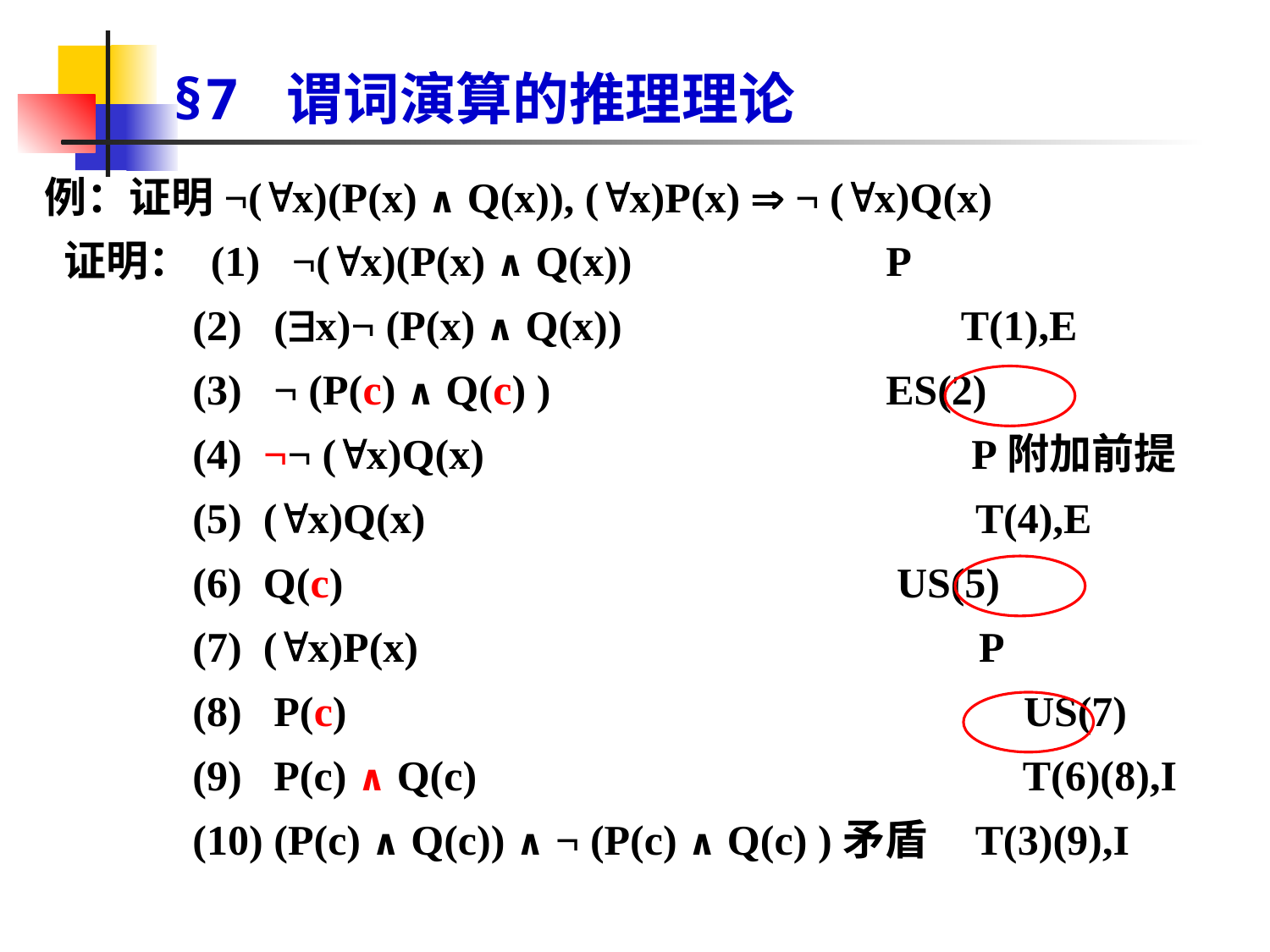

# §7 谓词演算的推理理论
例：证明¬(∀x)(P(x) ∧ Q(x)), (∀x)P(x) ⇒ ¬ (∀x)Q(x)
 证明： (1)   ¬(∀x)(P(x) ∧ Q(x))       	               P
              (2)   (∃x)¬ (P(x) ∧ Q(x))                                T(1),E
              (3)   ¬ (P(c) ∧ Q(c) )             	               ES(2)
              (4)  ¬¬ (∀x)Q(x)                                              P附加前提
              (5)  (∀x)Q(x)                                                    T(4),E
              (6)  Q(c)	                                                    US(5)
              (7)  (∀x)P(x)                                                     P
              (8)   P(c)	                                                    US(7)
              (9)   P(c) ∧ Q(c)               	                            T(6)(8),I
              (10) (P(c) ∧ Q(c)) ∧ ¬ (P(c) ∧ Q(c) )矛盾    T(3)(9),I

97